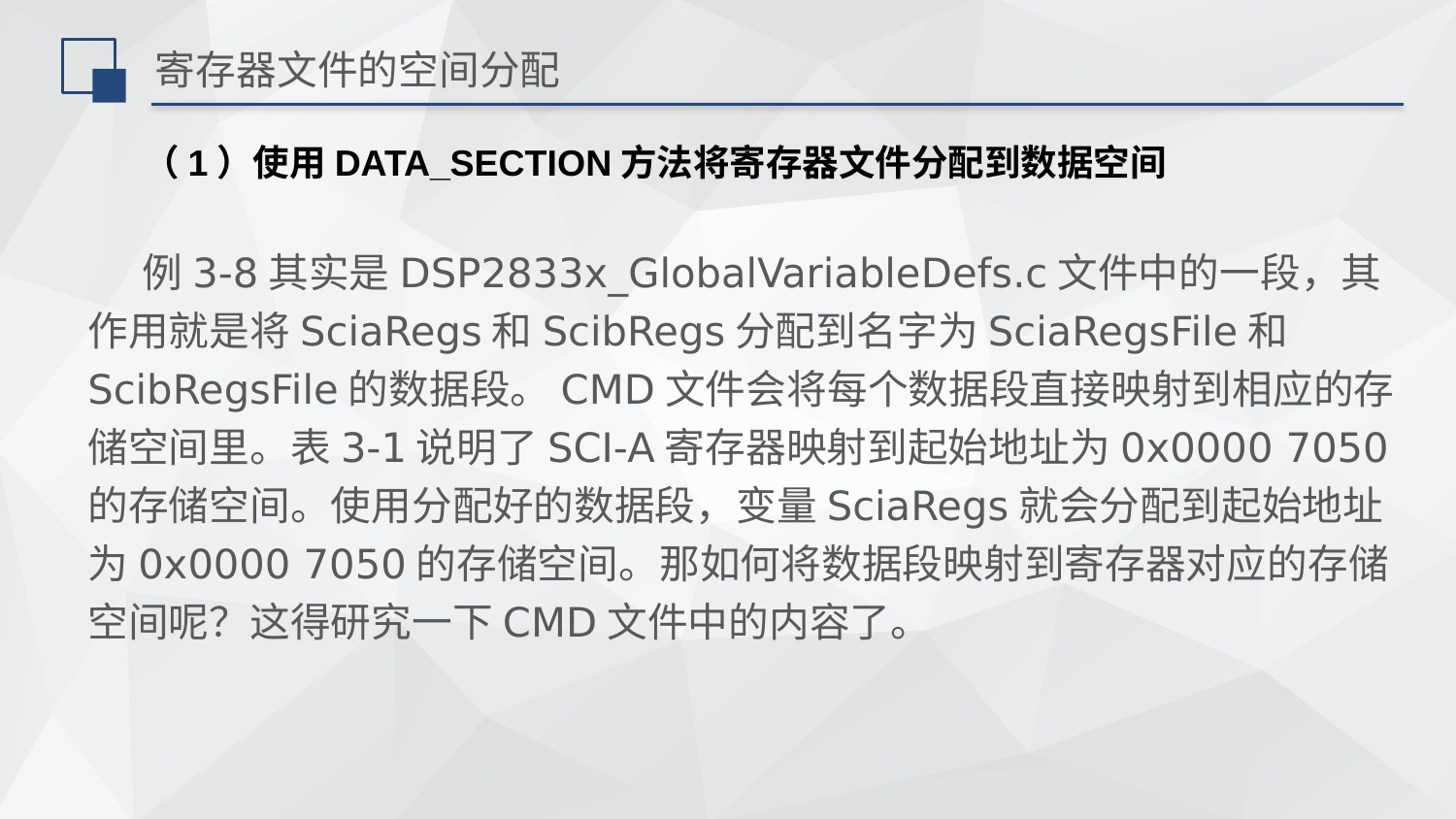

# 寄存器文件的空间分配
（1）使用DATA_SECTION方法将寄存器文件分配到数据空间
     例3-8其实是DSP2833x_GlobalVariableDefs.c文件中的一段，其作用就是将SciaRegs和ScibRegs分配到名字为SciaRegsFile和ScibRegsFile的数据段。CMD文件会将每个数据段直接映射到相应的存储空间里。表3-1说明了SCI-A寄存器映射到起始地址为0x0000 7050的存储空间。使用分配好的数据段，变量SciaRegs就会分配到起始地址为0x0000 7050的存储空间。那如何将数据段映射到寄存器对应的存储空间呢？这得研究一下CMD文件中的内容了。